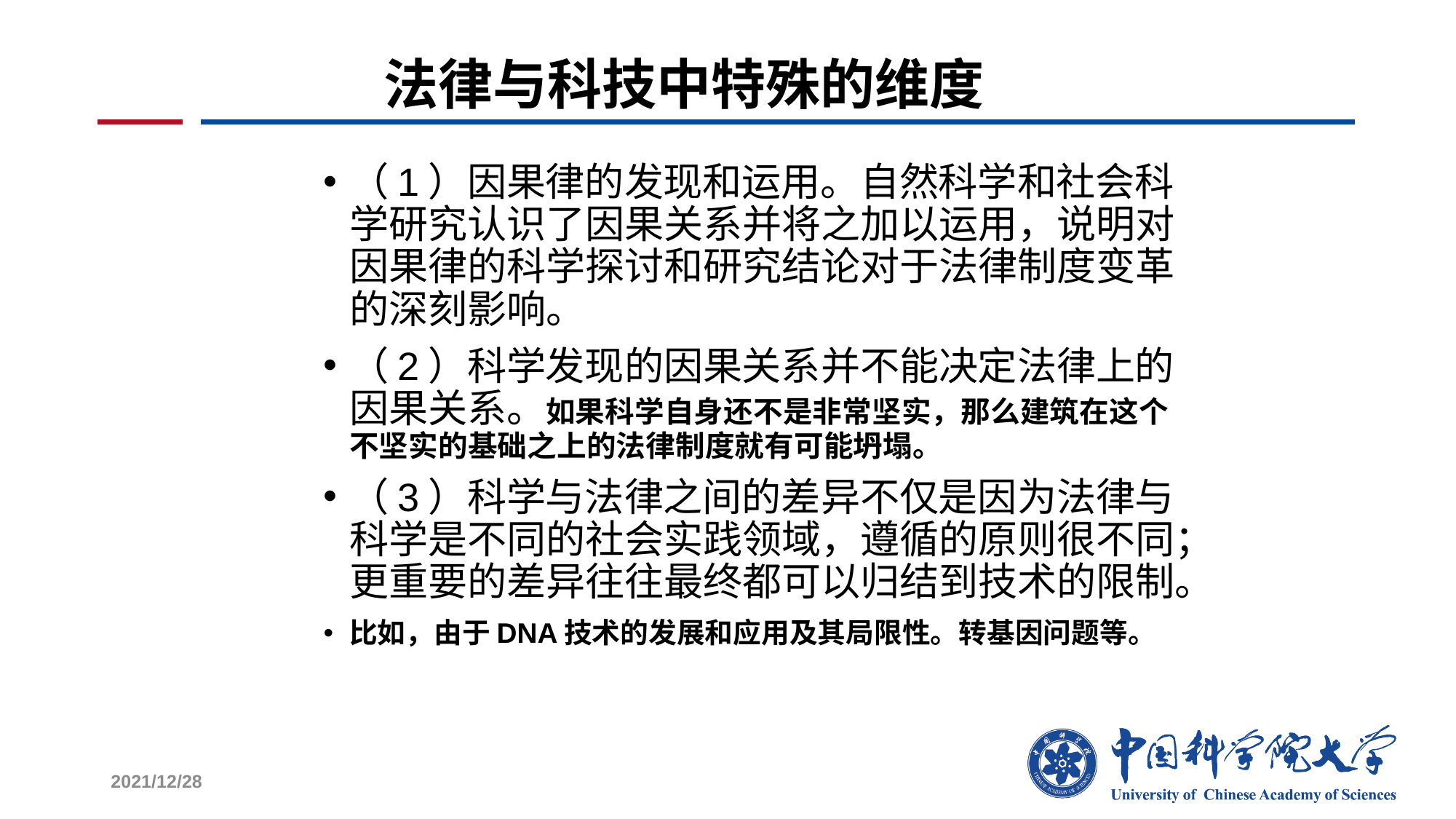

# 法律与科技中特殊的维度
（1）因果律的发现和运用。自然科学和社会科学研究认识了因果关系并将之加以运用，说明对因果律的科学探讨和研究结论对于法律制度变革的深刻影响。
（2）科学发现的因果关系并不能决定法律上的因果关系。如果科学自身还不是非常坚实，那么建筑在这个不坚实的基础之上的法律制度就有可能坍塌。
（3）科学与法律之间的差异不仅是因为法律与科学是不同的社会实践领域，遵循的原则很不同；更重要的差异往往最终都可以归结到技术的限制。
比如，由于DNA技术的发展和应用及其局限性。转基因问题等。

2021/12/28